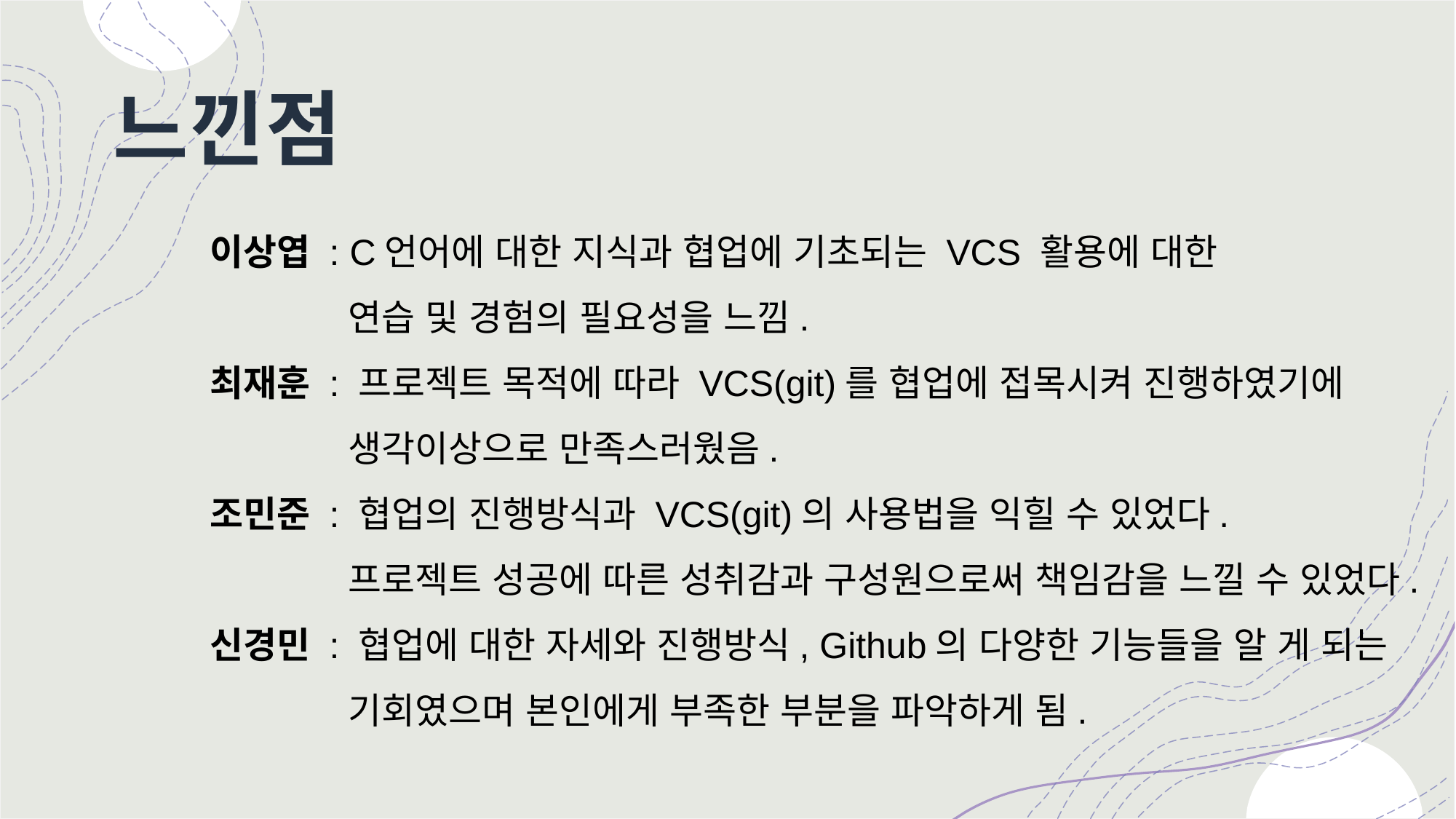

# 느낀점
이상엽 : C언어에 대한 지식과 협업에 기초되는 VCS 활용에 대한
	  연습 및 경험의 필요성을 느낌.
최재훈 : 프로젝트 목적에 따라 VCS(git)를 협업에 접목시켜 진행하였기에
 	  생각이상으로 만족스러웠음.
조민준 : 협업의 진행방식과 VCS(git)의 사용법을 익힐 수 있었다.
	  프로젝트 성공에 따른 성취감과 구성원으로써 책임감을 느낄 수 있었다.
신경민 : 협업에 대한 자세와 진행방식, Github의 다양한 기능들을 알 게 되는
	  기회였으며 본인에게 부족한 부분을 파악하게 됨.